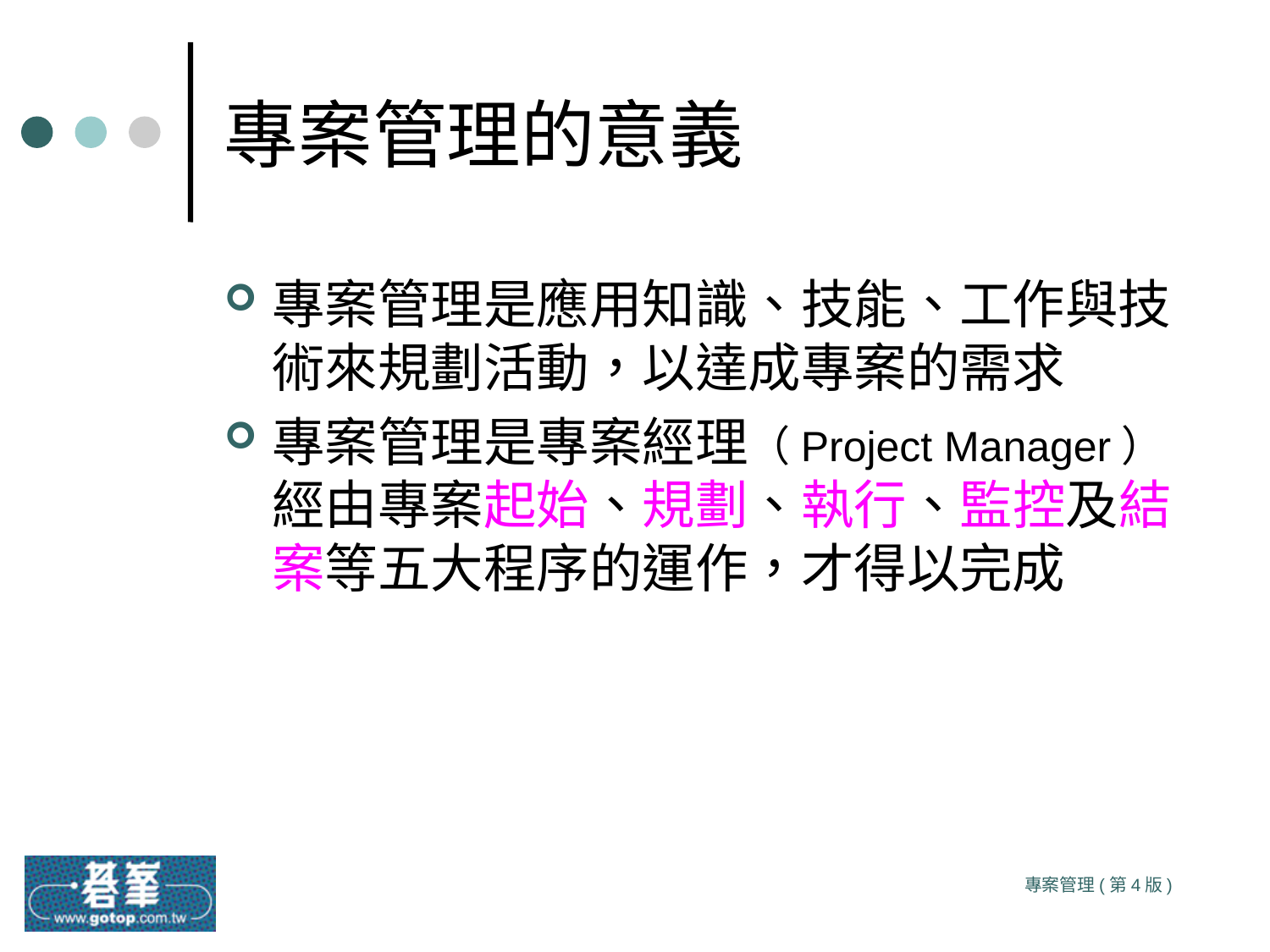

# 專案管理的意義
專案管理是應用知識、技能、工作與技術來規劃活動，以達成專案的需求
專案管理是專案經理（Project Manager）經由專案起始、規劃、執行、監控及結案等五大程序的運作，才得以完成
專案管理(第4版)